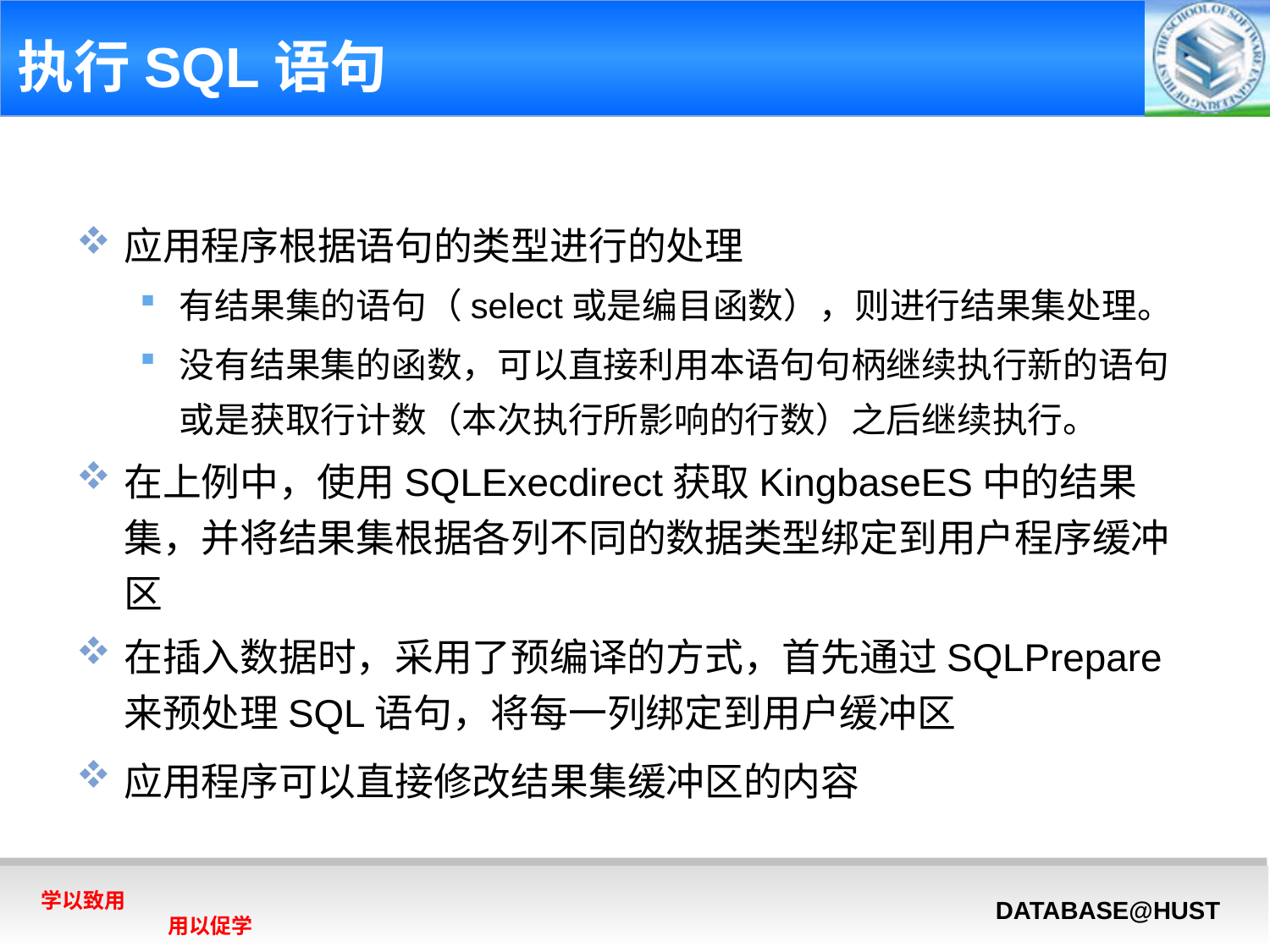

# 执行SQL语句
应用程序根据语句的类型进行的处理
有结果集的语句（select或是编目函数），则进行结果集处理。
没有结果集的函数，可以直接利用本语句句柄继续执行新的语句或是获取行计数（本次执行所影响的行数）之后继续执行。
在上例中，使用SQLExecdirect获取KingbaseES中的结果集，并将结果集根据各列不同的数据类型绑定到用户程序缓冲区
在插入数据时，采用了预编译的方式，首先通过SQLPrepare来预处理SQL语句，将每一列绑定到用户缓冲区
应用程序可以直接修改结果集缓冲区的内容